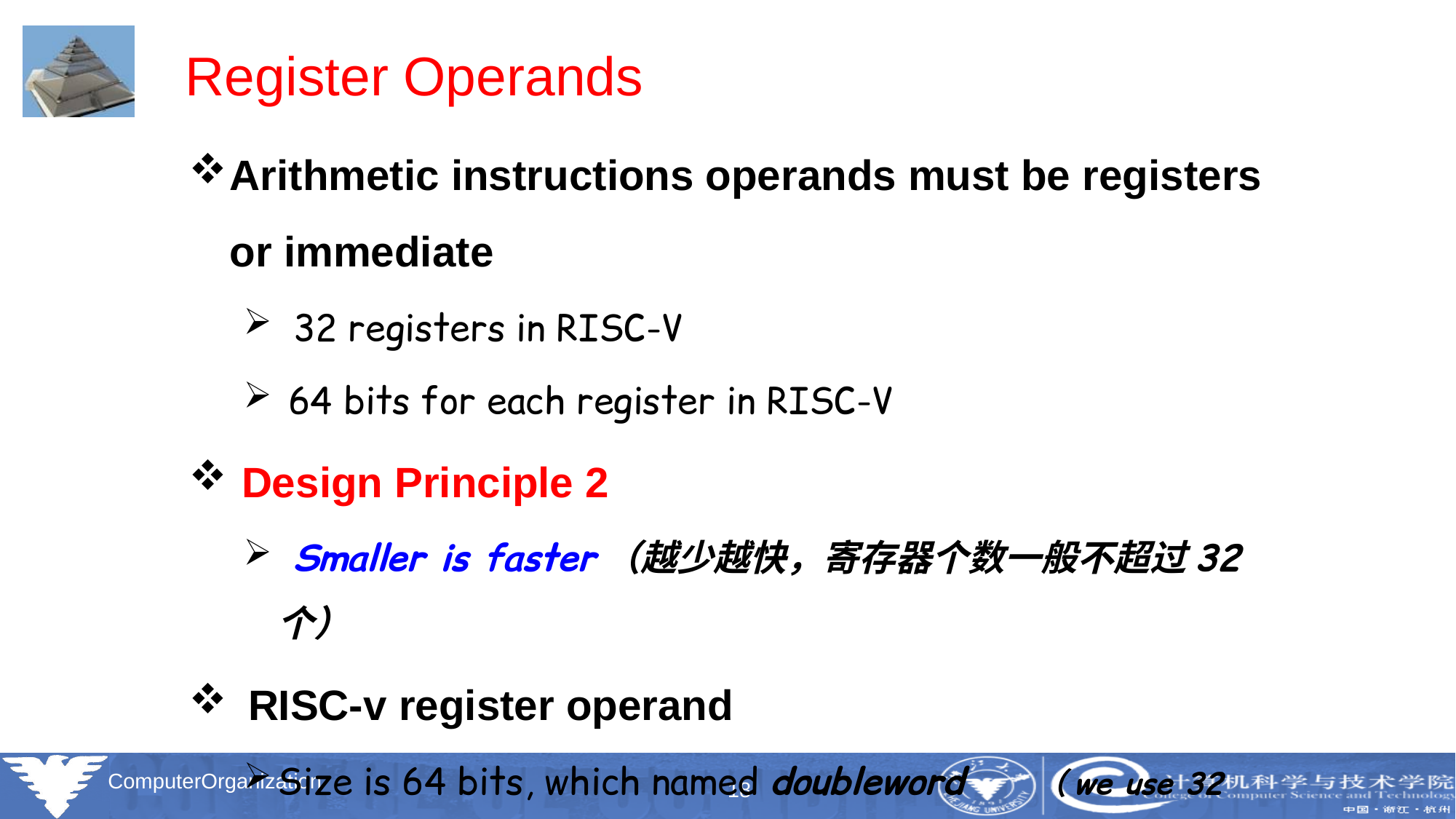

# Register Operands
Arithmetic instructions operands must be registers or immediate
 32 registers in RISC-V
 64 bits for each register in RISC-V
 Design Principle 2
 Smaller is faster（越少越快，寄存器个数一般不超过32个）
 RISC-v register operand
Size is 64 bits, which named doubleword    （we use 32 bits)